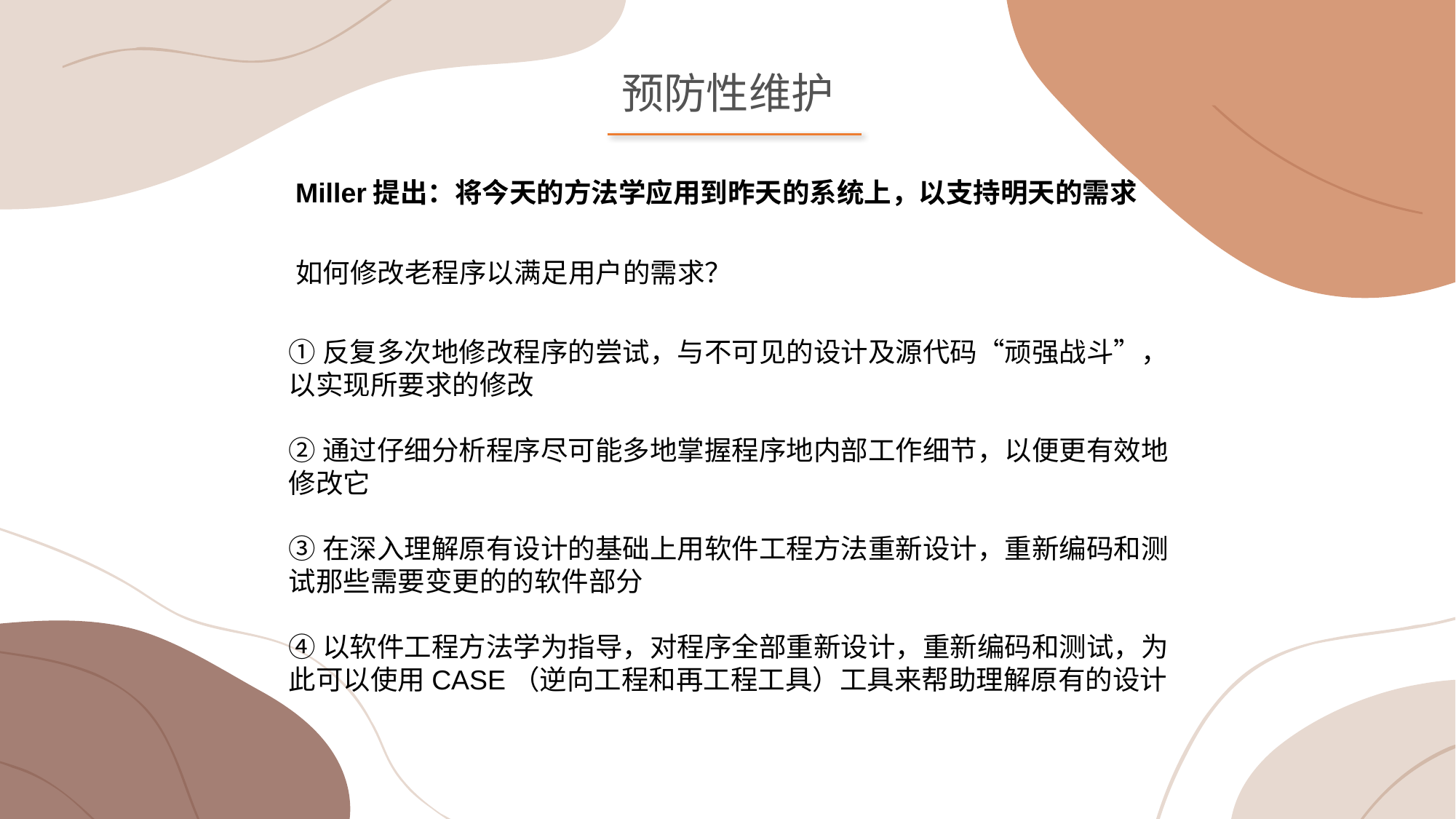

预防性维护
Miller提出：将今天的方法学应用到昨天的系统上，以支持明天的需求
如何修改老程序以满足用户的需求？
①反复多次地修改程序的尝试，与不可见的设计及源代码“顽强战斗”，以实现所要求的修改

②通过仔细分析程序尽可能多地掌握程序地内部工作细节，以便更有效地修改它

③在深入理解原有设计的基础上用软件工程方法重新设计，重新编码和测试那些需要变更的的软件部分

④以软件工程方法学为指导，对程序全部重新设计，重新编码和测试，为此可以使用CASE（逆向工程和再工程工具）工具来帮助理解原有的设计